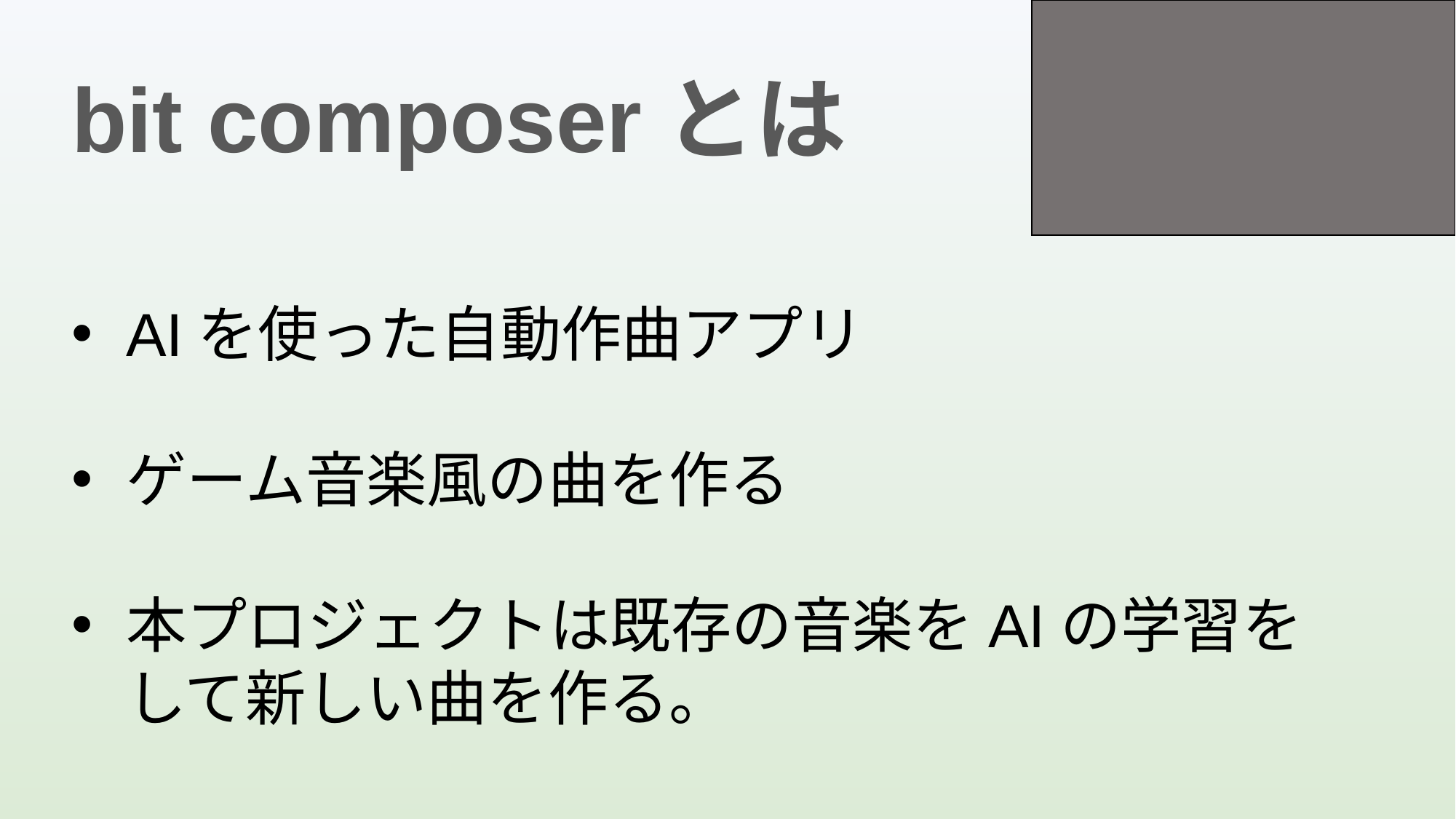

bit composerとは
AIを使った自動作曲アプリ

ゲーム音楽風の曲を作る

本プロジェクトは既存の音楽をAIの学習をして新しい曲を作る。